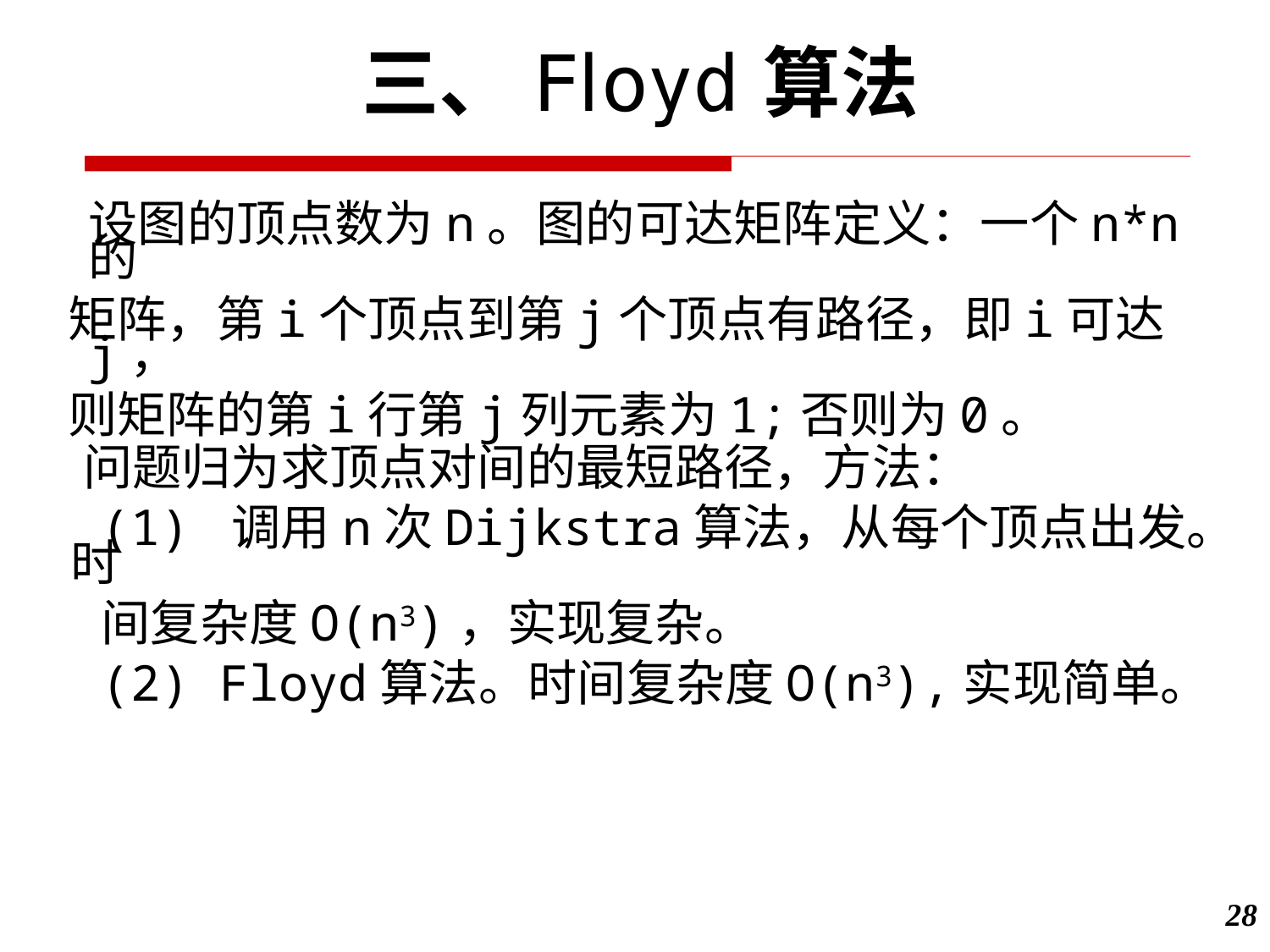

三、Floyd算法
	设图的顶点数为n。图的可达矩阵定义：一个n*n的
   矩阵，第i个顶点到第j个顶点有路径，即i可达j，
   则矩阵的第i行第j列元素为1;否则为0。

	 问题归为求顶点对间的最短路径，方法：
   (1) 调用n次Dijkstra算法，从每个顶点出发。 时
       间复杂度O(n3)，实现复杂。
   (2) Floyd算法。时间复杂度O(n3),实现简单。

28